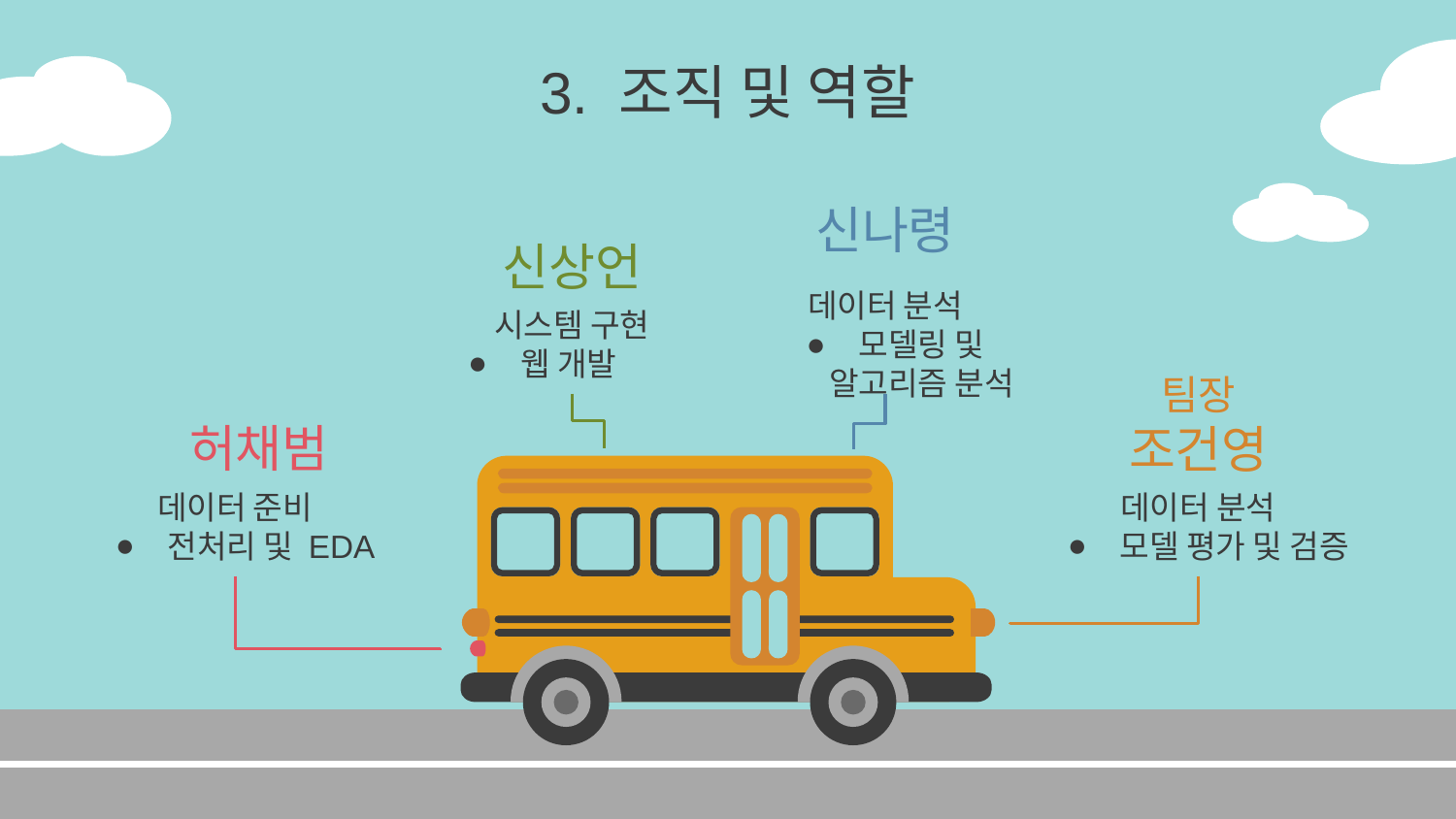

3. 조직 및 역할
신나령
신상언
시스템 구현
웹 개발
데이터 분석
모델링 및 알고리즘 분석
팀장
조건영
허채범

데이터 준비
전처리 및 EDA
데이터 분석
모델 평가 및 검증